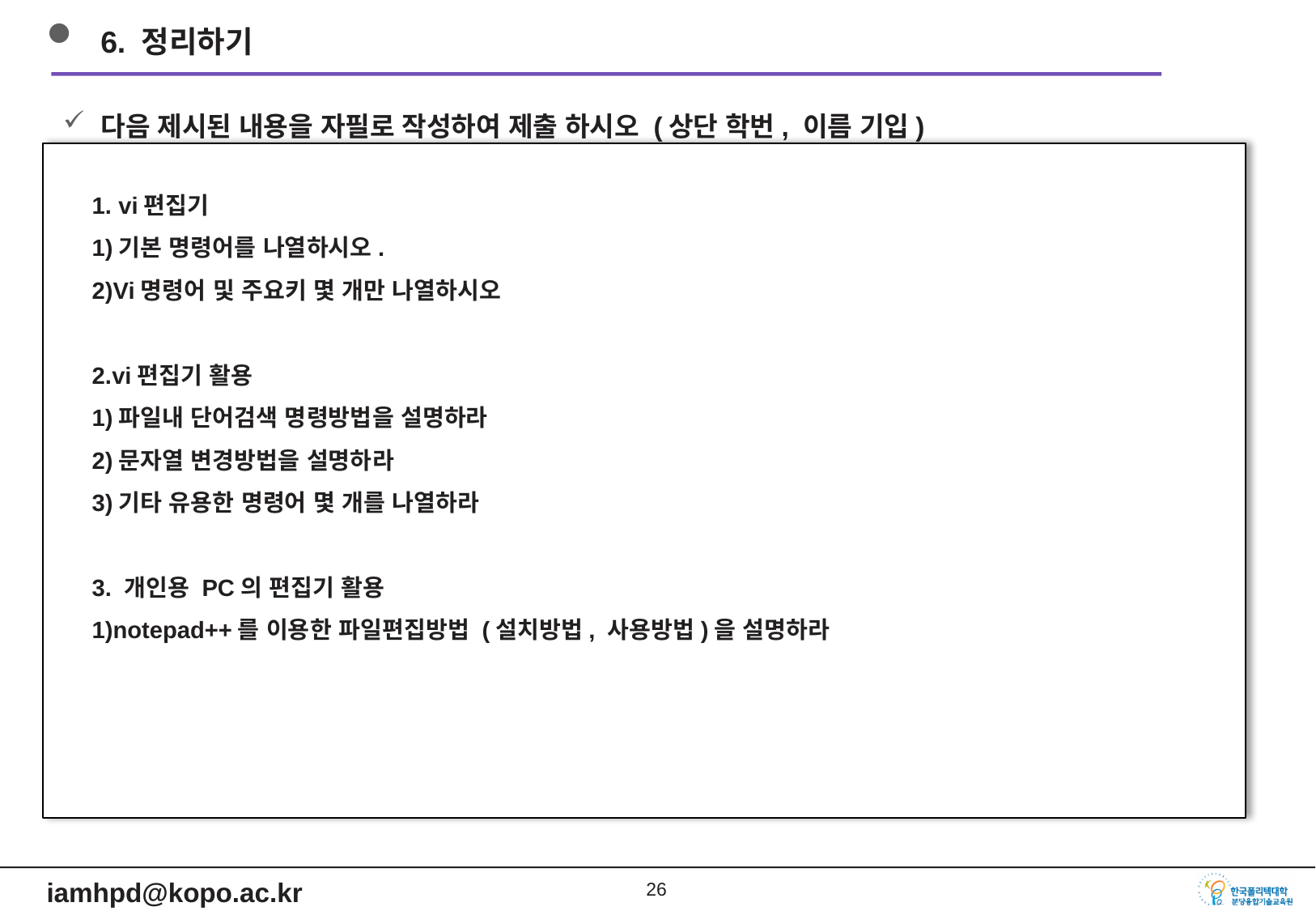

6. 정리하기
다음 제시된 내용을 자필로 작성하여 제출 하시오 (상단 학번, 이름 기입)

1. vi편집기
1)기본 명령어를 나열하시오.
2)Vi명령어 및 주요키 몇 개만 나열하시오

2.vi편집기 활용
1)파일내 단어검색 명령방법을 설명하라
2)문자열 변경방법을 설명하라
3)기타 유용한 명령어 몇 개를 나열하라

3. 개인용 PC의 편집기 활용
1)notepad++를 이용한 파일편집방법 (설치방법, 사용방법)을 설명하라
26